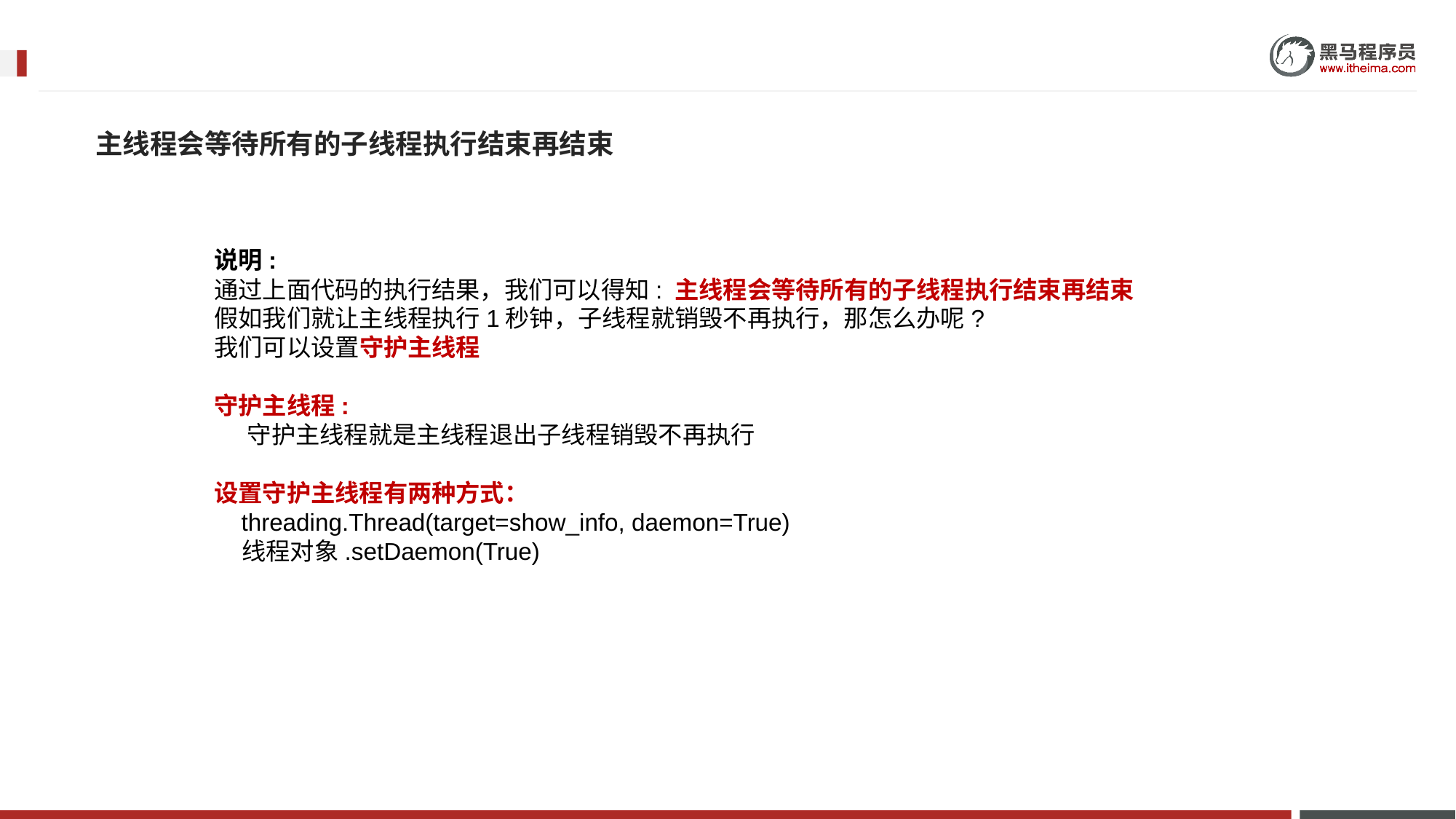

主线程会等待所有的子线程执行结束再结束
说明:
通过上面代码的执行结果，我们可以得知: 主线程会等待所有的子线程执行结束再结束
假如我们就让主线程执行1秒钟，子线程就销毁不再执行，那怎么办呢?
我们可以设置守护主线程

守护主线程:
     守护主线程就是主线程退出子线程销毁不再执行

设置守护主线程有两种方式：
    threading.Thread(target=show_info, daemon=True)
    线程对象.setDaemon(True)